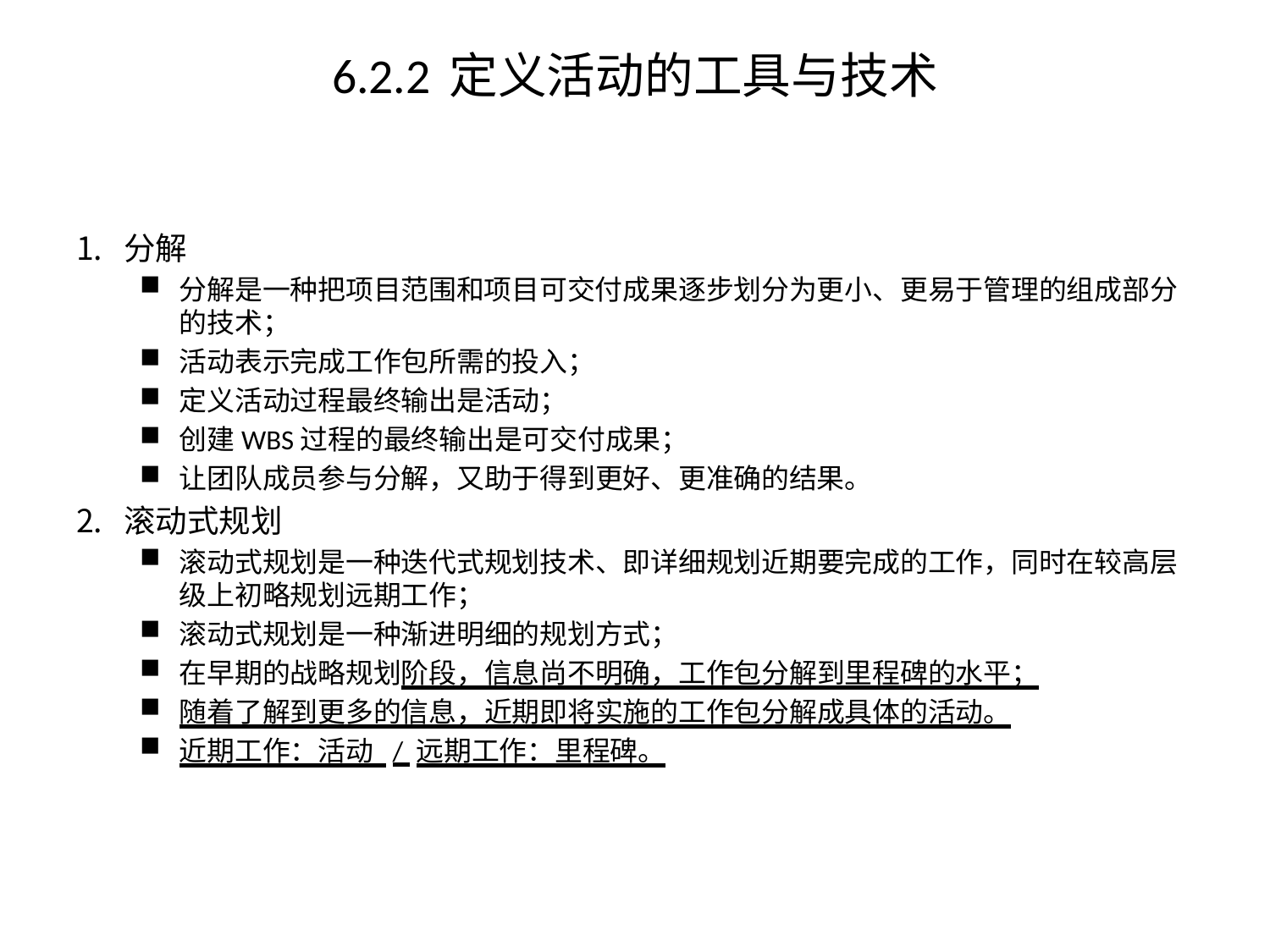

# 6.2.2 定义活动的工具与技术
分解
分解是一种把项目范围和项目可交付成果逐步划分为更小、更易于管理的组成部分的技术；
活动表示完成工作包所需的投入；
定义活动过程最终输出是活动；
创建WBS过程的最终输出是可交付成果；
让团队成员参与分解，又助于得到更好、更准确的结果。
滚动式规划
滚动式规划是一种迭代式规划技术、即详细规划近期要完成的工作，同时在较高层级上初略规划远期工作；
滚动式规划是一种渐进明细的规划方式；
在早期的战略规划阶段，信息尚不明确，工作包分解到里程碑的水平；
随着了解到更多的信息，近期即将实施的工作包分解成具体的活动。
近期工作：活动  / 远期工作：里程碑。